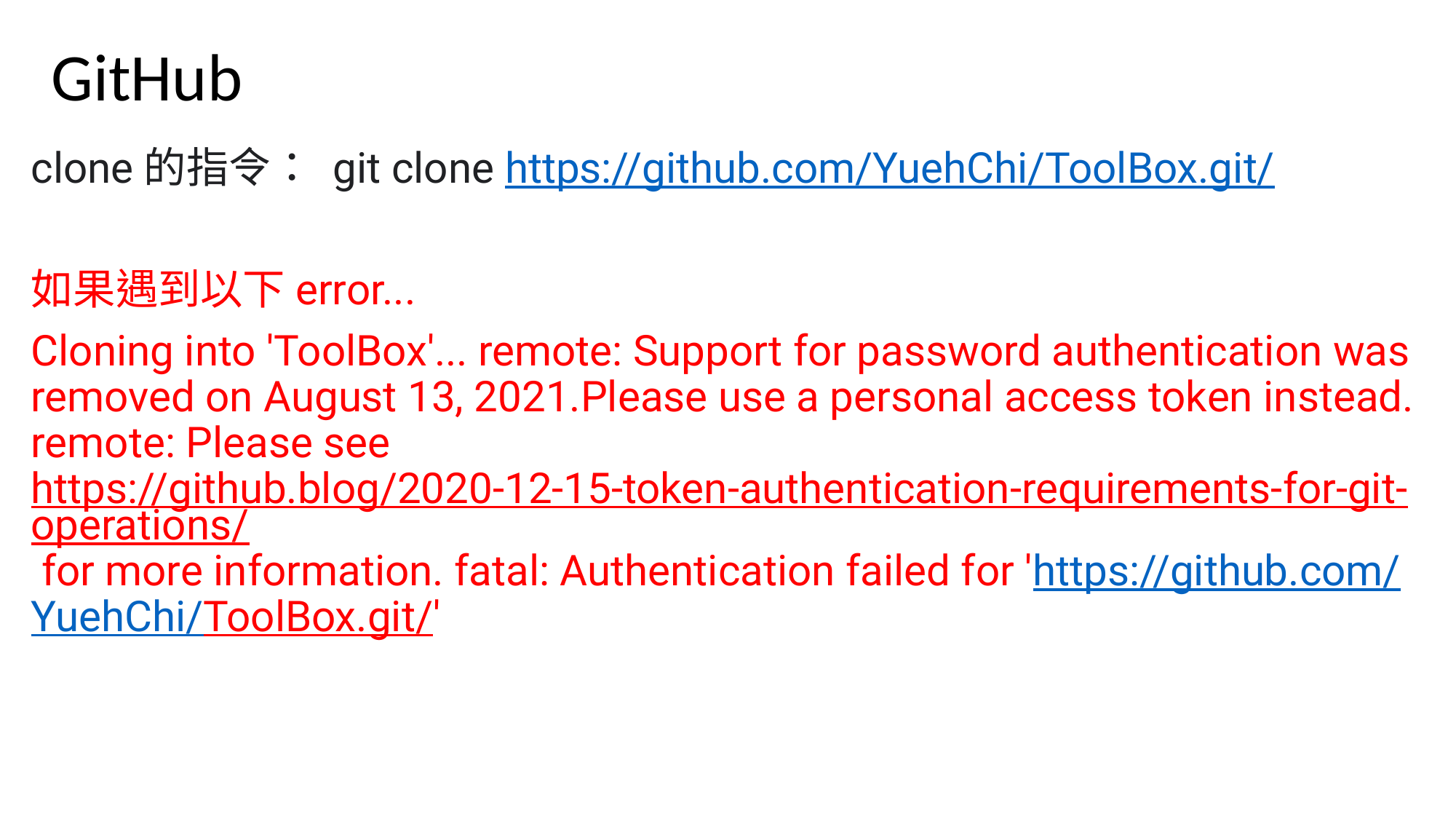

# GitHub
clone的指令： git clone https://github.com/YuehChi/ToolBox.git/

如果遇到以下error...
Cloning into 'ToolBox'... remote: Support for password authentication was removed on August 13, 2021.Please use a personal access token instead. remote: Please see https://github.blog/2020-12-15-token-authentication-requirements-for-git-operations/ for more information. fatal: Authentication failed for 'https://github.com/YuehChi/ToolBox.git/'